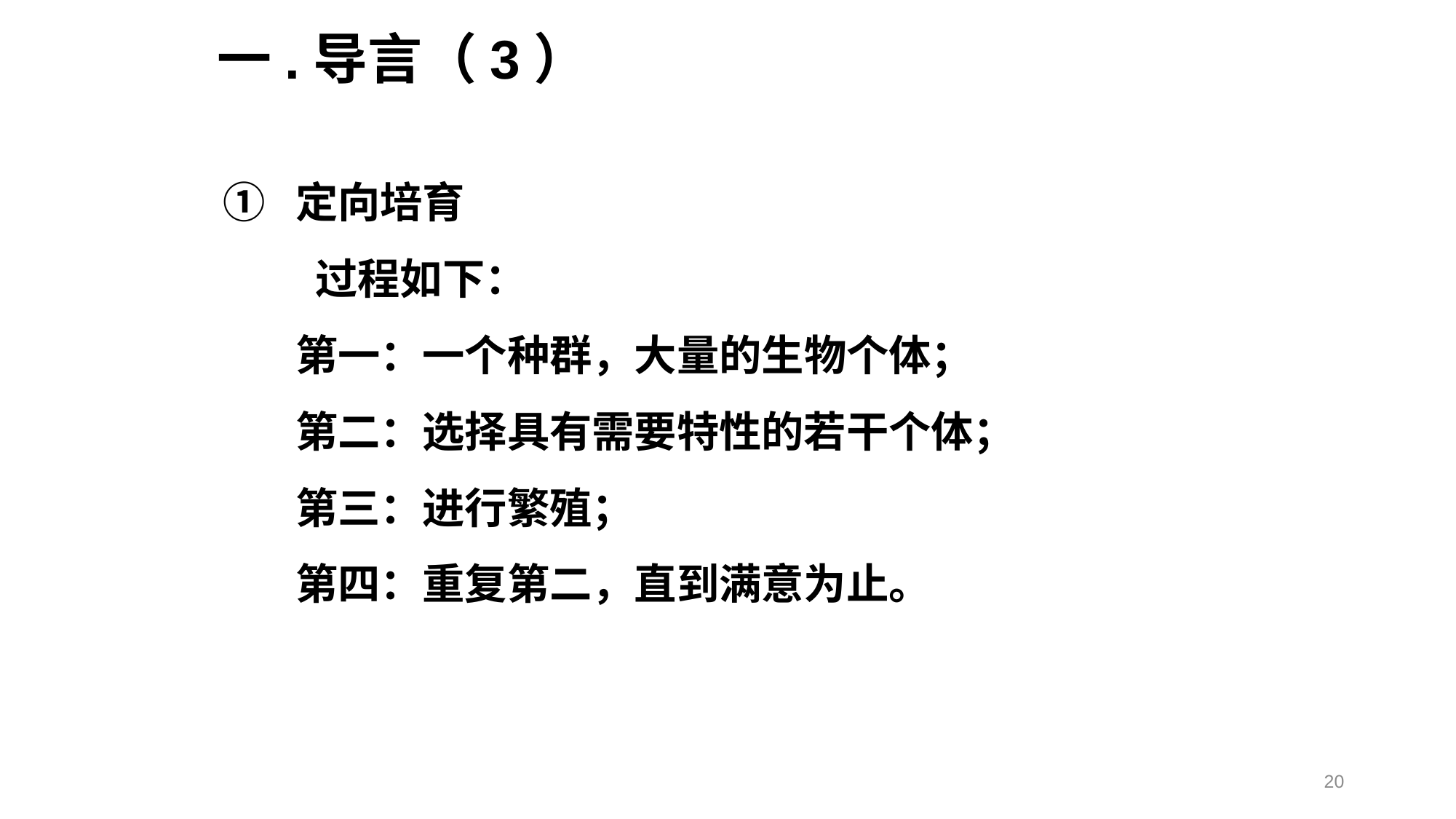

# 一.导言（3）
定向培育
	 过程如下：
	第一：一个种群，大量的生物个体；
	第二：选择具有需要特性的若干个体；
	第三：进行繁殖；
	第四：重复第二，直到满意为止。
20